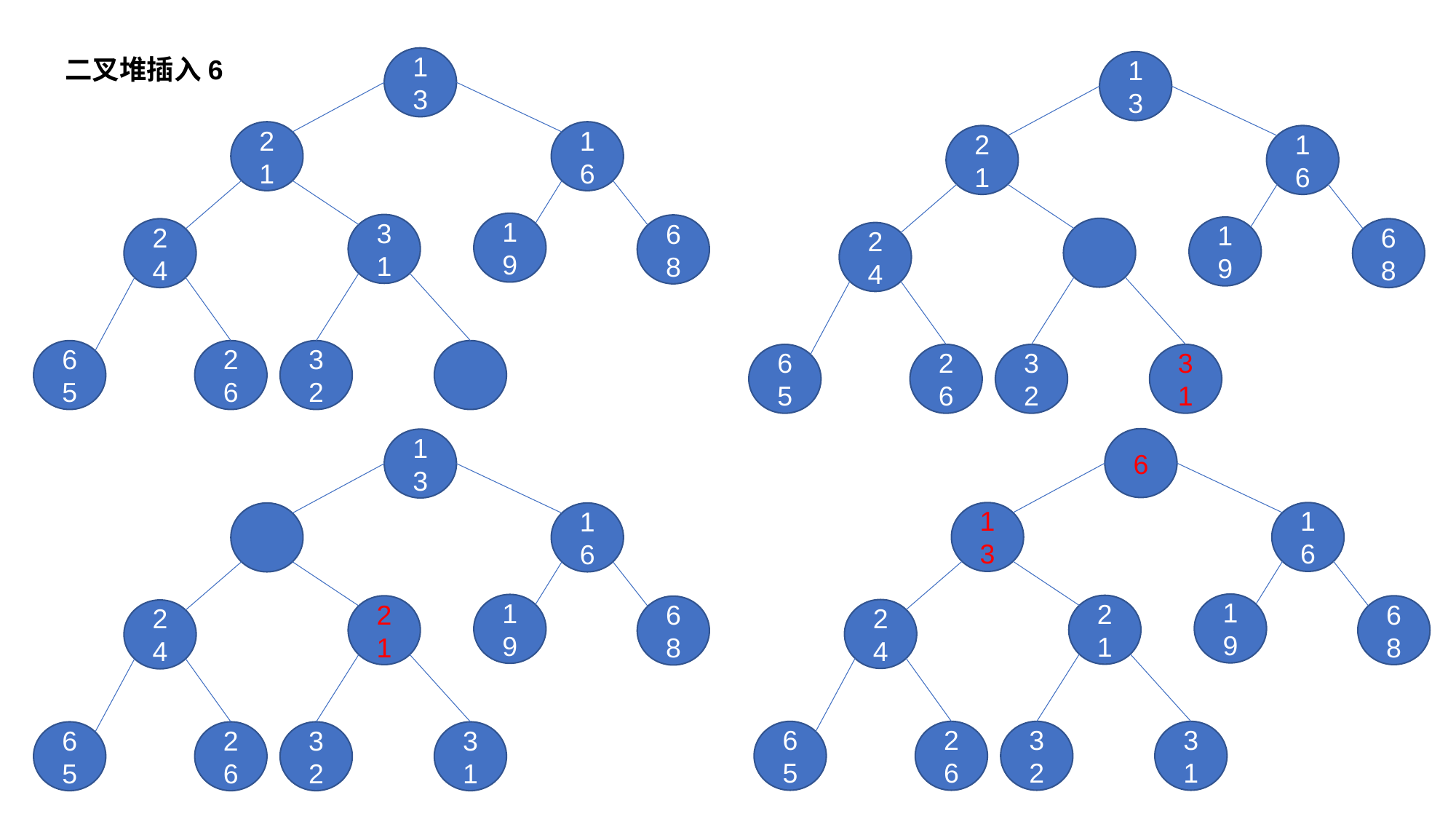

二叉堆插入6
13
13
21
16
21
16
19
31
68
19

24
68
24
65
26
32

65
26
32
31
6
13
13
16

16
19
19
21
68
21
68
24
24
65
26
32
31
65
26
32
31